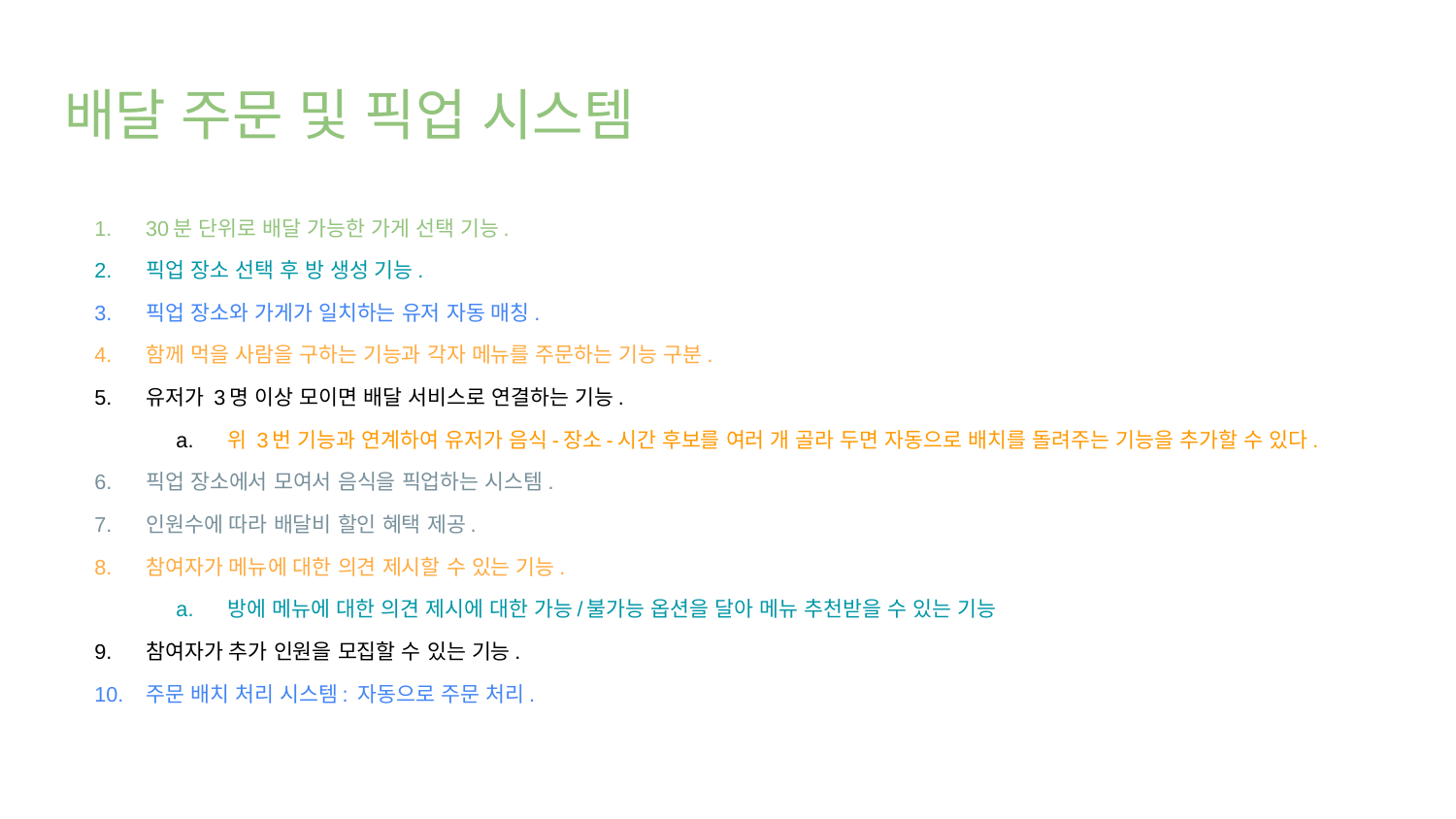

# 배달 주문 및 픽업 시스템
30분 단위로 배달 가능한 가게 선택 기능.
픽업 장소 선택 후 방 생성 기능.
픽업 장소와 가게가 일치하는 유저 자동 매칭.
함께 먹을 사람을 구하는 기능과 각자 메뉴를 주문하는 기능 구분.
유저가 3명 이상 모이면 배달 서비스로 연결하는 기능.
위 3번 기능과 연계하여 유저가 음식-장소-시간 후보를 여러 개 골라 두면 자동으로 배치를 돌려주는 기능을 추가할 수 있다.
픽업 장소에서 모여서 음식을 픽업하는 시스템.
인원수에 따라 배달비 할인 혜택 제공.
참여자가 메뉴에 대한 의견 제시할 수 있는 기능.
방에 메뉴에 대한 의견 제시에 대한 가능/불가능 옵션을 달아 메뉴 추천받을 수 있는 기능
참여자가 추가 인원을 모집할 수 있는 기능.
주문 배치 처리 시스템: 자동으로 주문 처리.